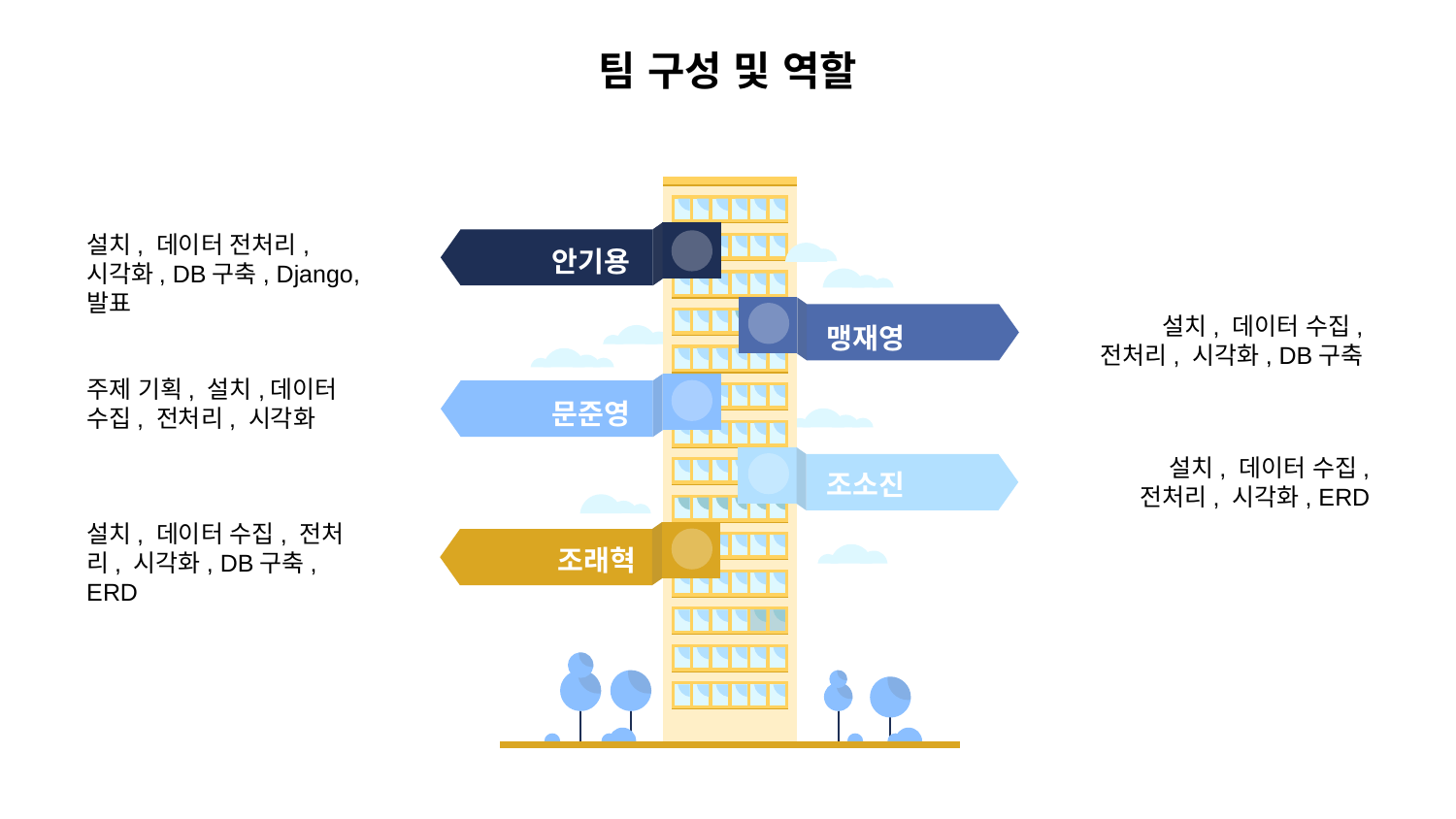

팀 구성 및 역할

설치, 데이터 전처리, 시각화, DB구축, Django, 발표

안기용

설치, 데이터 수집, 전처리, 시각화, DB구축

맹재영

주제 기획, 설치,데이터 수집, 전처리, 시각화

문준영

설치, 데이터 수집, 전처리, 시각화, ERD

조소진

설치, 데이터 수집, 전처리, 시각화, DB구축, ERD

조래혁